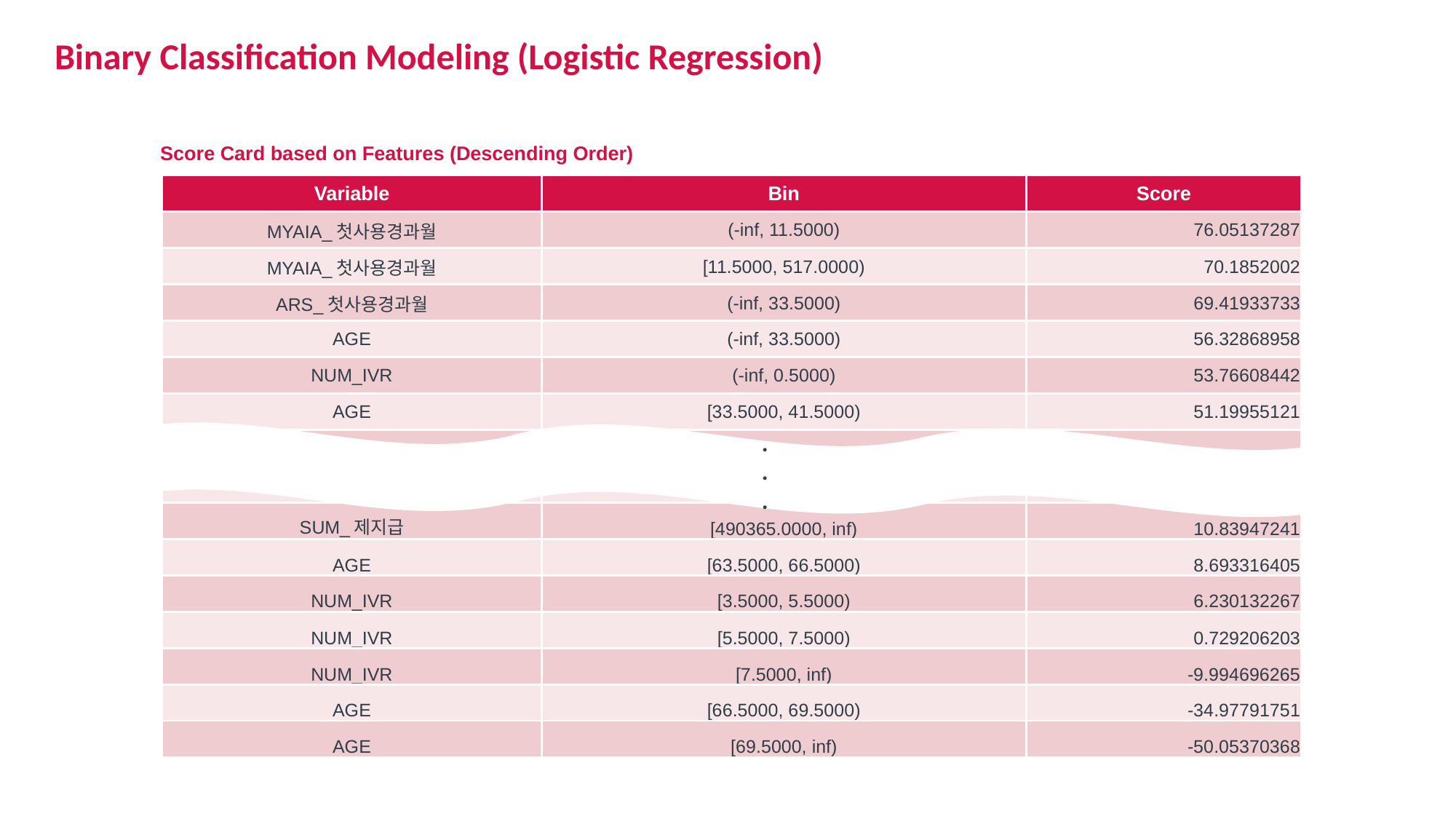

Binary Classification Modeling (Logistic Regression)
Score Card based on Features (Descending Order)
| Variable | Bin | Score |
| --- | --- | --- |
| MYAIA\_첫사용경과월 | (-inf, 11.5000) | 76.05137287 |
| MYAIA\_첫사용경과월 | [11.5000, 517.0000) | 70.1852002 |
| ARS\_첫사용경과월 | (-inf, 33.5000) | 69.41933733 |
| AGE | (-inf, 33.5000) | 56.32868958 |
| NUM\_IVR | (-inf, 0.5000) | 53.76608442 |
| AGE | [33.5000, 41.5000) | 51.19955121 |
|  |  |  |
| AGE | [41.5000, 44.5000) | 48.57607816 |
| SUM\_제지급 | [490365.0000, inf) | 10.83947241 |
| AGE | [63.5000, 66.5000) | 8.693316405 |
| NUM\_IVR | [3.5000, 5.5000) | 6.230132267 |
| NUM\_IVR | [5.5000, 7.5000) | 0.729206203 |
| NUM\_IVR | [7.5000, inf) | -9.994696265 |
| AGE | [66.5000, 69.5000) | -34.97791751 |
| AGE | [69.5000, inf) | -50.05370368 |

.
.
.